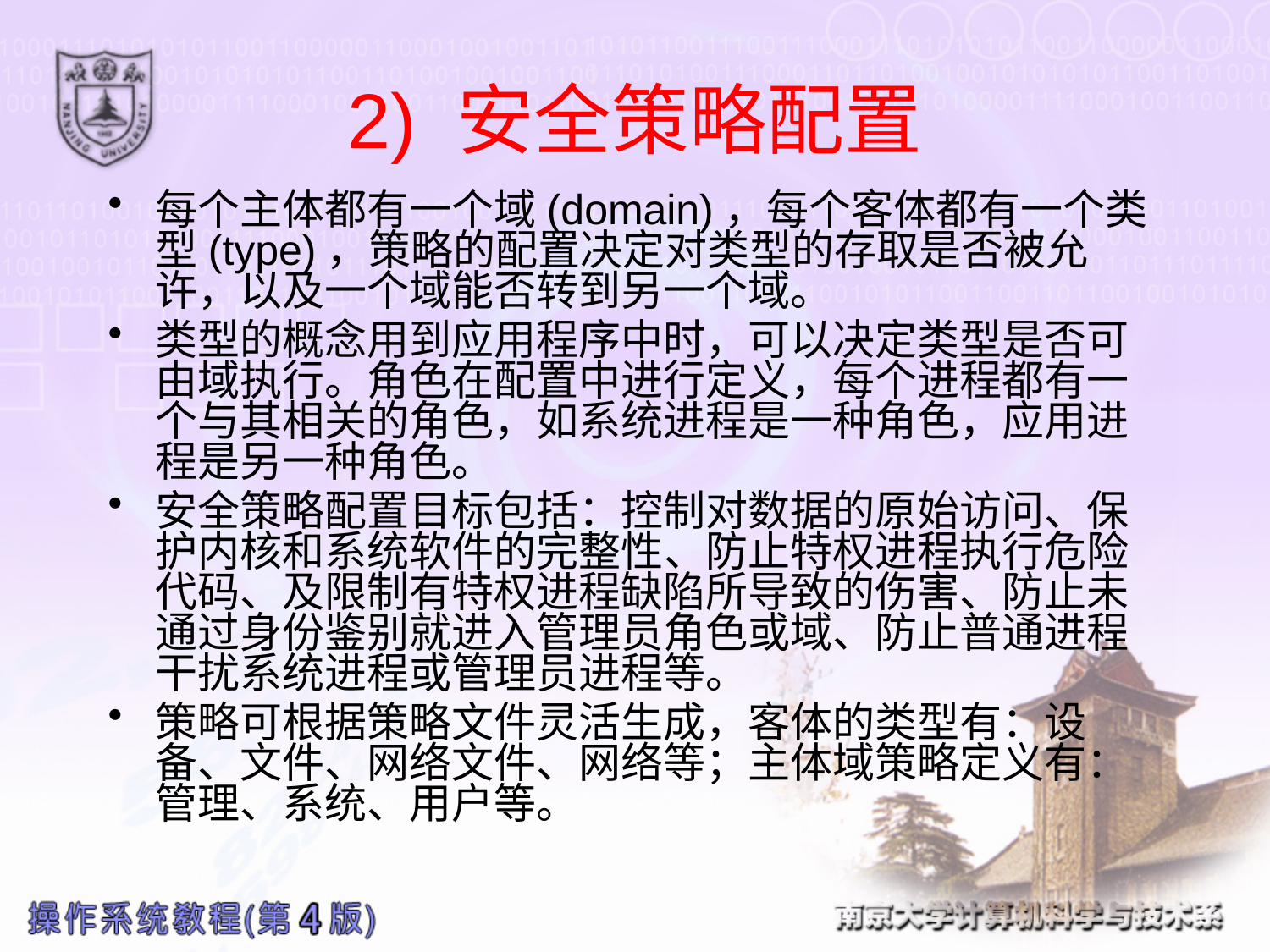

# 2) 安全策略配置
每个主体都有一个域(domain)，每个客体都有一个类型(type)，策略的配置决定对类型的存取是否被允许，以及一个域能否转到另一个域。
类型的概念用到应用程序中时，可以决定类型是否可由域执行。角色在配置中进行定义，每个进程都有一个与其相关的角色，如系统进程是一种角色，应用进程是另一种角色。
安全策略配置目标包括：控制对数据的原始访问、保护内核和系统软件的完整性、防止特权进程执行危险代码、及限制有特权进程缺陷所导致的伤害、防止未通过身份鉴别就进入管理员角色或域、防止普通进程干扰系统进程或管理员进程等。
策略可根据策略文件灵活生成，客体的类型有：设备、文件、网络文件、网络等；主体域策略定义有：管理、系统、用户等。